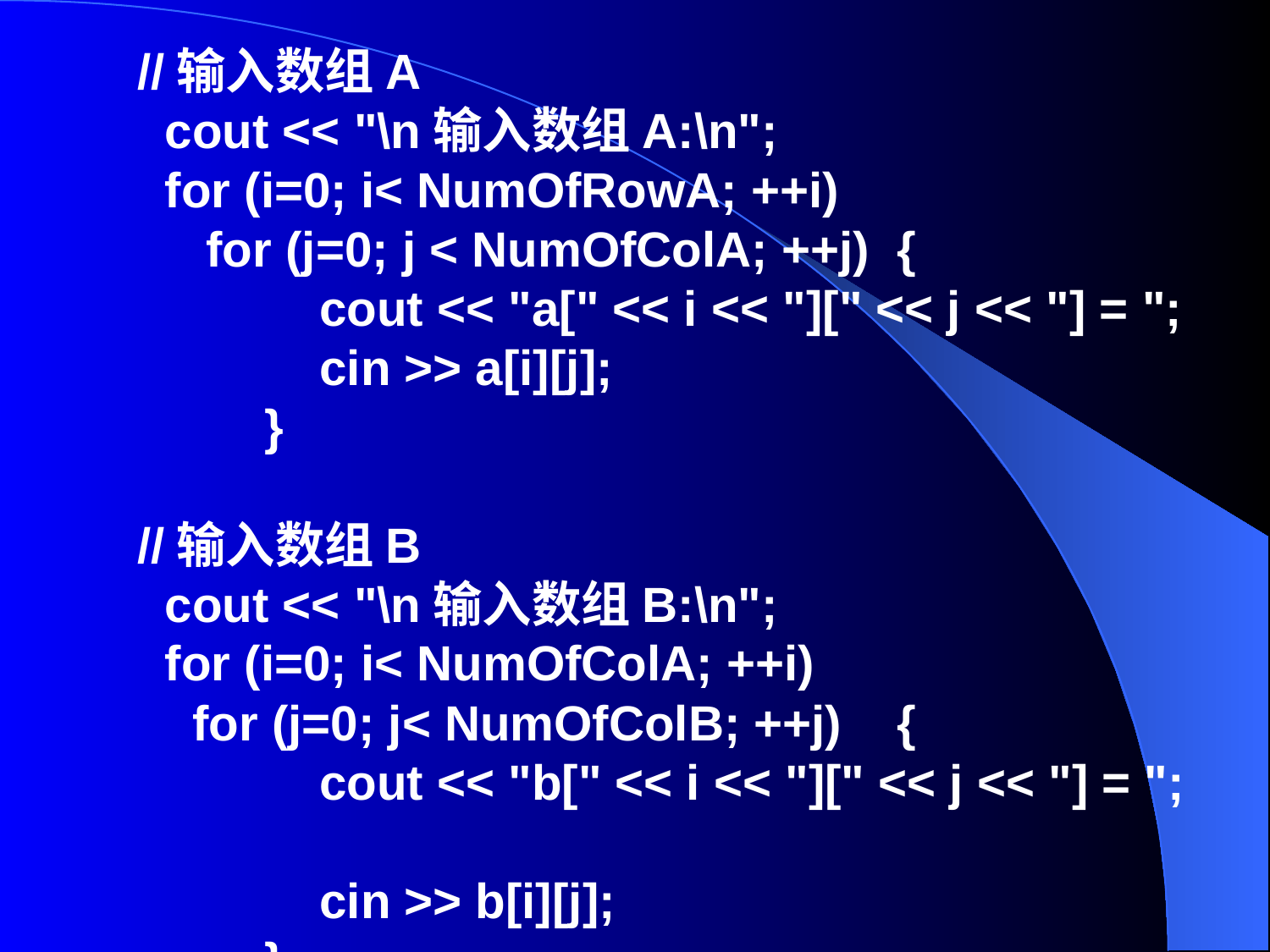

//输入数组A
  cout << "\n输入数组A:\n";
  for (i=0; i< NumOfRowA; ++i)
     for (j=0; j < NumOfColA; ++j)  {
	    cout << "a[" << i << "][" << j << "] = ";
	    cin >> a[i][j];
	}

//输入数组B
  cout << "\n输入数组B:\n";
  for (i=0; i< NumOfColA; ++i)
    for (j=0; j< NumOfColB; ++j)    {
	    cout << "b[" << i << "][" << j << "] = ";
	    cin >> b[i][j];
	}